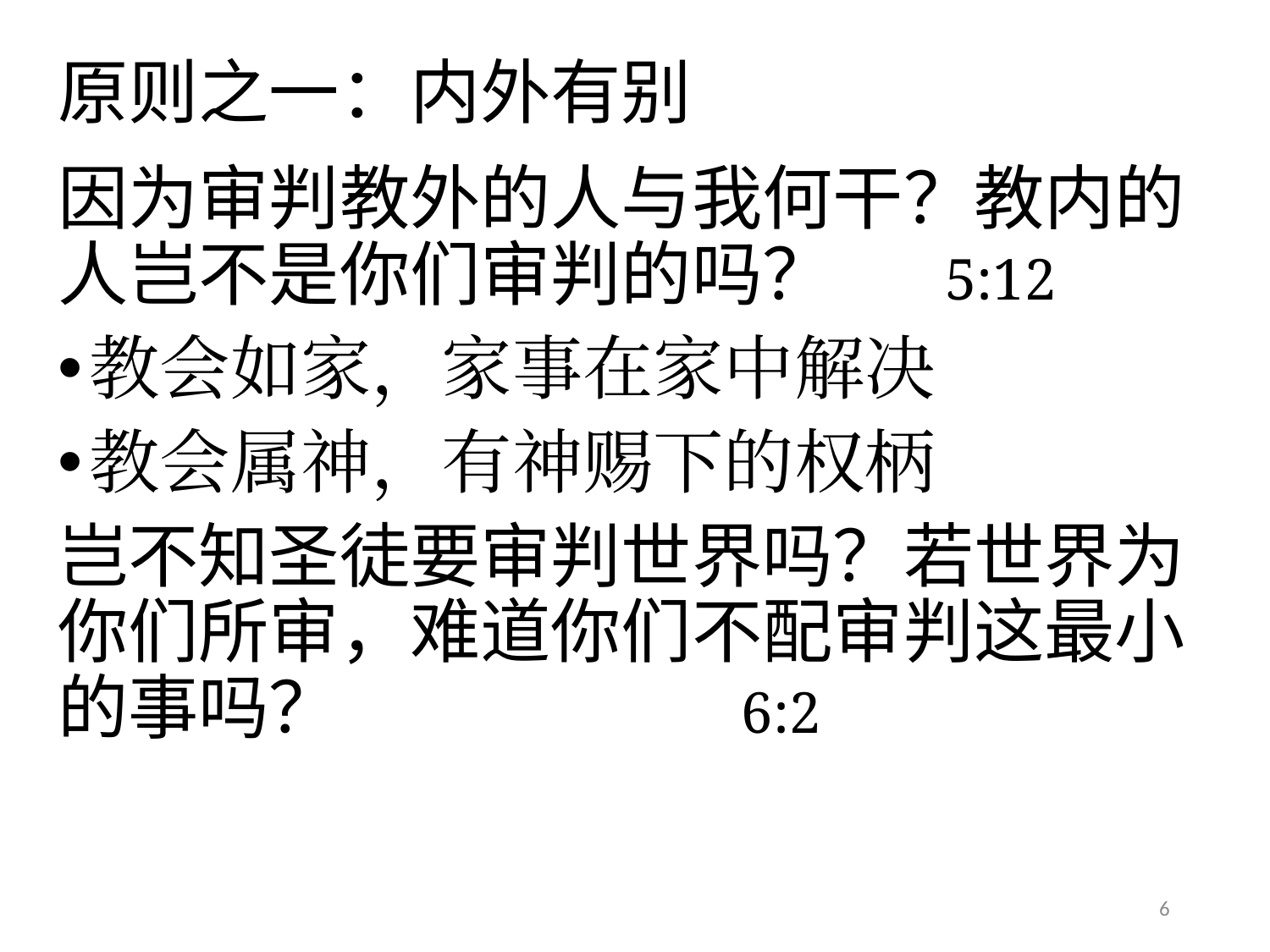

# 原则之一：内外有别
因为审判教外的人与我何干？教内的人岂不是你们审判的吗？      5:12
教会如家，家事在家中解决
教会属神，有神赐下的权柄
岂不知圣徒要审判世界吗？若世界为你们所审，难道你们不配审判这最小的事吗？	                  6:2
6